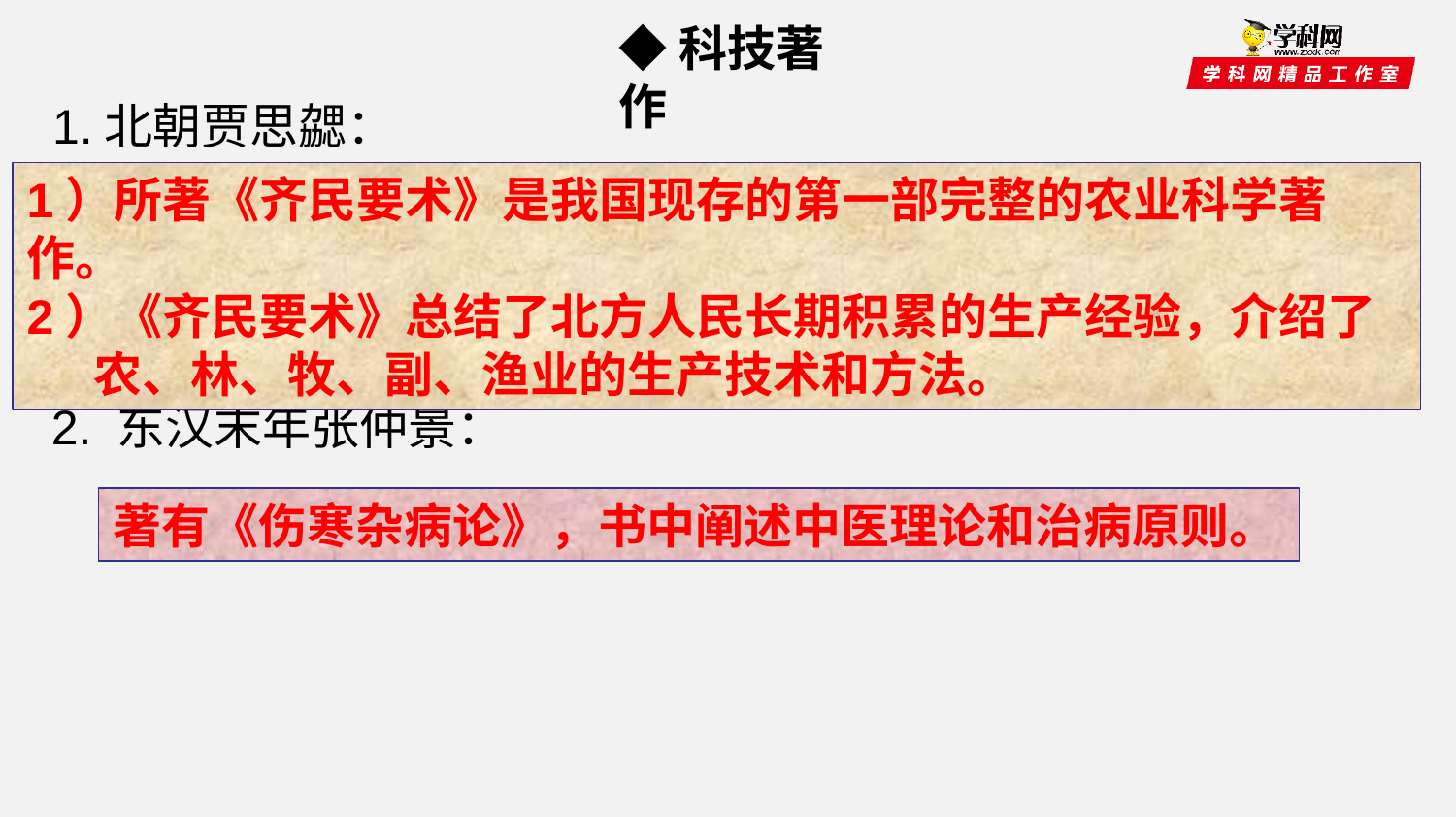

◆科技著作
1.北朝贾思勰：
1）所著《齐民要术》是我国现存的第一部完整的农业科学著作。
2）《齐民要术》总结了北方人民长期积累的生产经验，介绍了
     农、林、牧、副、渔业的生产技术和方法。
2. 东汉末年张仲景：
著有《伤寒杂病论》，书中阐述中医理论和治病原则。